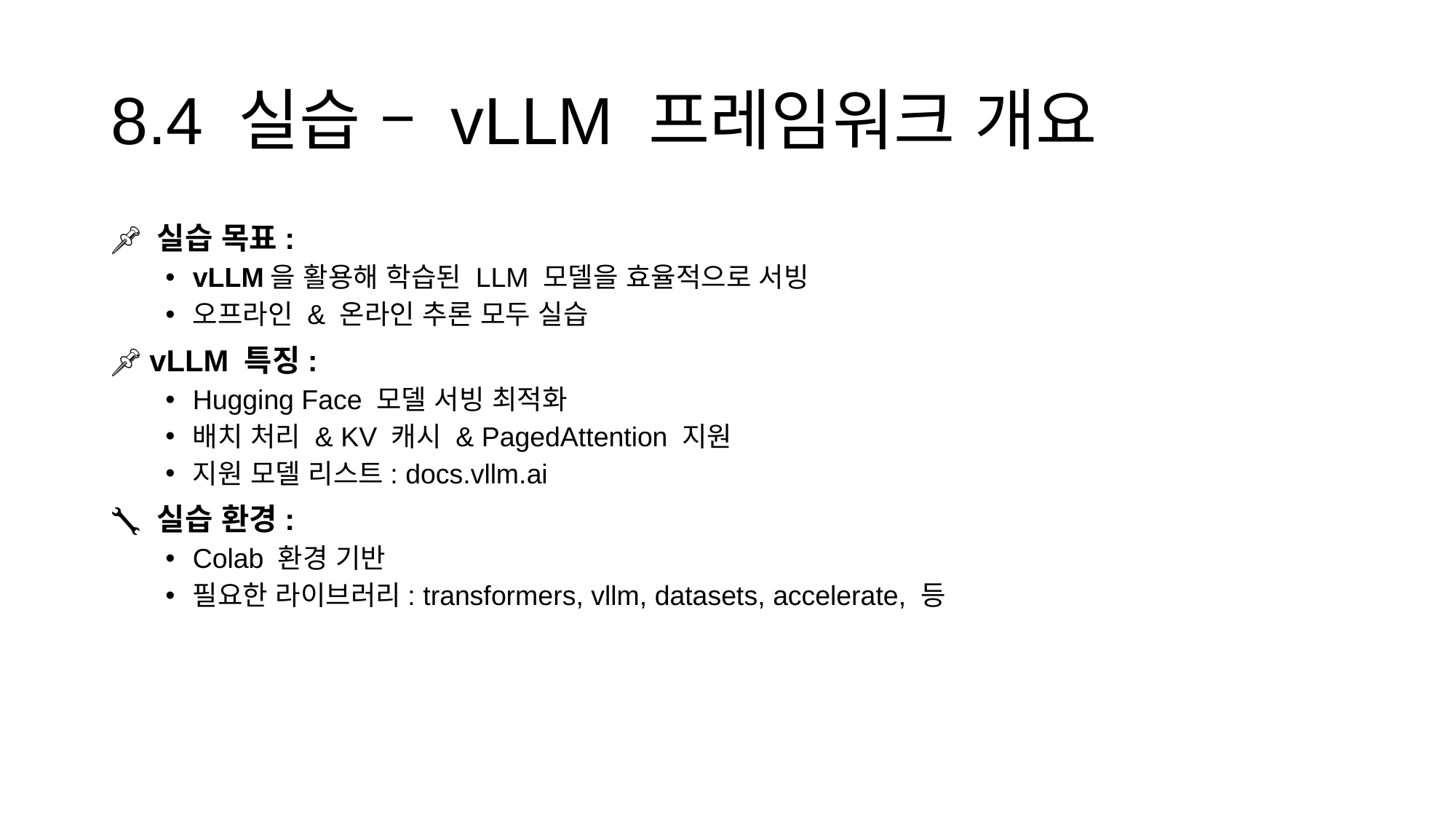

# 8.4 실습 – vLLM 프레임워크 개요
📌 실습 목표:
vLLM을 활용해 학습된 LLM 모델을 효율적으로 서빙
오프라인 & 온라인 추론 모두 실습
📌 vLLM 특징:
Hugging Face 모델 서빙 최적화
배치 처리 & KV 캐시 & PagedAttention 지원
지원 모델 리스트: docs.vllm.ai
🔧 실습 환경:
Colab 환경 기반
필요한 라이브러리: transformers, vllm, datasets, accelerate, 등